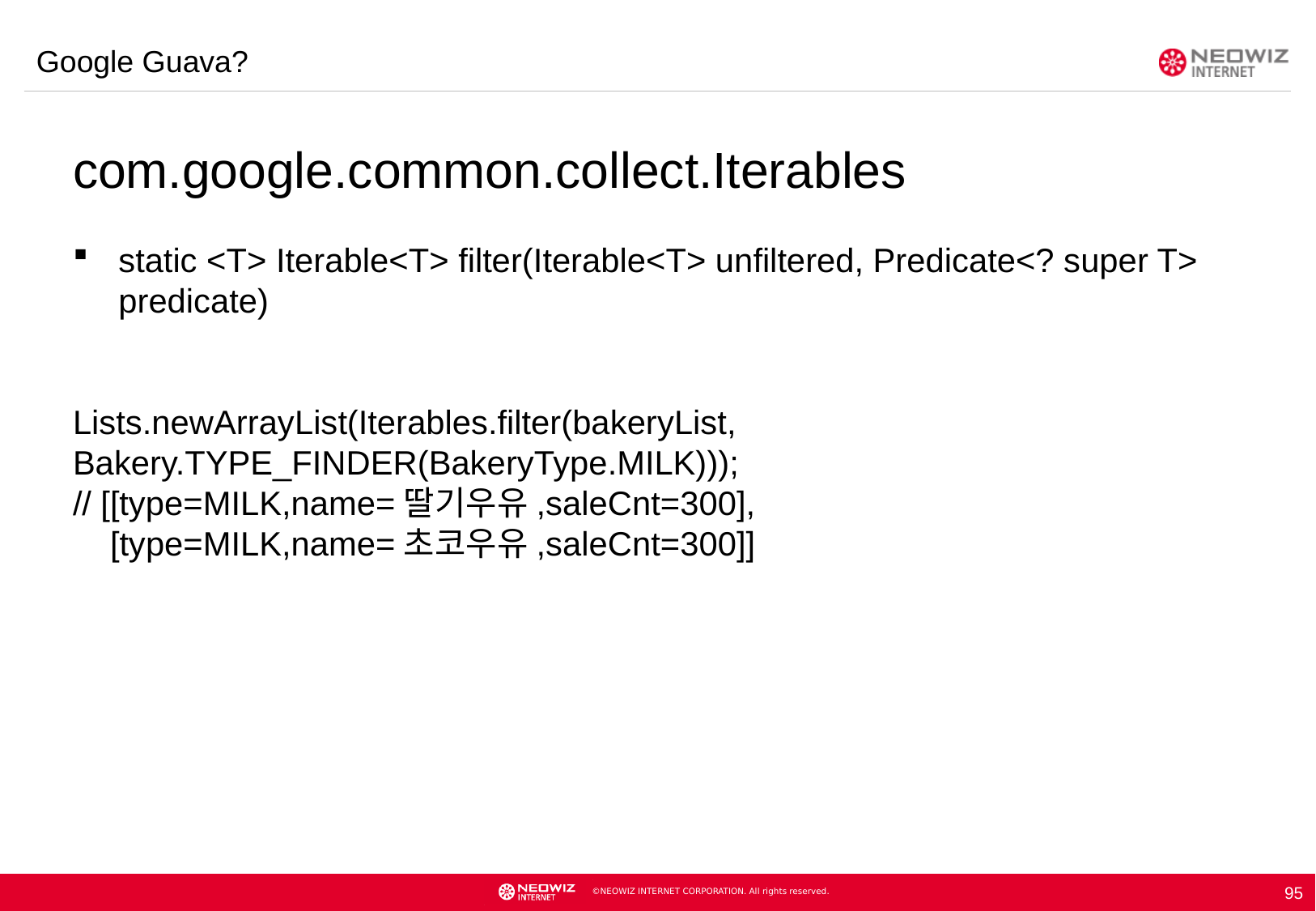

Google Guava?

com.google.common.collect.Iterables

static <T> Iterable<T> filter(Iterable<T> unfiltered, Predicate<? super T> predicate)

Lists.newArrayList(Iterables.filter(bakeryList, Bakery.TYPE_FINDER(BakeryType.MILK)));
// [[type=MILK,name=딸기우유,saleCnt=300],
    [type=MILK,name=초코우유,saleCnt=300]]
95